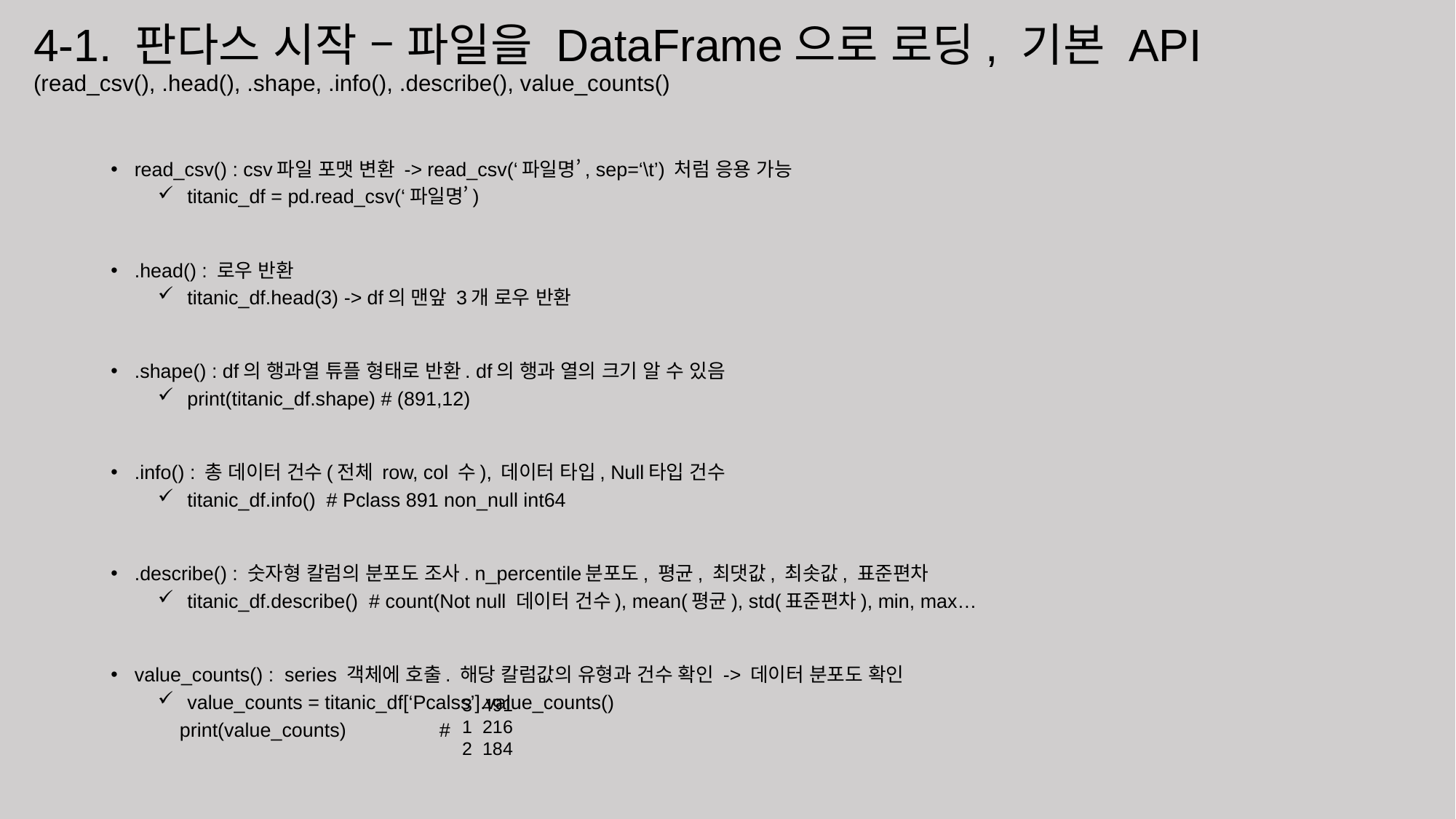

# 4-1. 판다스 시작 – 파일을 DataFrame으로 로딩, 기본 API (read_csv(), .head(), .shape, .info(), .describe(), value_counts()
read_csv() : csv파일 포맷 변환 -> read_csv(‘파일명’, sep=‘\t’) 처럼 응용 가능
titanic_df = pd.read_csv(‘파일명’)

.head() : 로우 반환
titanic_df.head(3) -> df의 맨앞 3개 로우 반환

.shape() : df의 행과열 튜플 형태로 반환. df의 행과 열의 크기 알 수 있음
print(titanic_df.shape) # (891,12)

.info() : 총 데이터 건수(전체 row, col 수), 데이터 타입, Null타입 건수
titanic_df.info()  # Pclass 891 non_null int64

.describe() : 숫자형 칼럼의 분포도 조사. n_percentile분포도, 평균, 최댓값, 최솟값, 표준편차
titanic_df.describe()  # count(Not null 데이터 건수), mean(평균), std(표준편차), min, max…

value_counts() :  series 객체에 호출. 해당 칼럼값의 유형과 건수 확인 -> 데이터 분포도 확인
value_counts = titanic_df[‘Pcalss’].value_counts()
    print(value_counts)	#
3  491
1  216
2  184